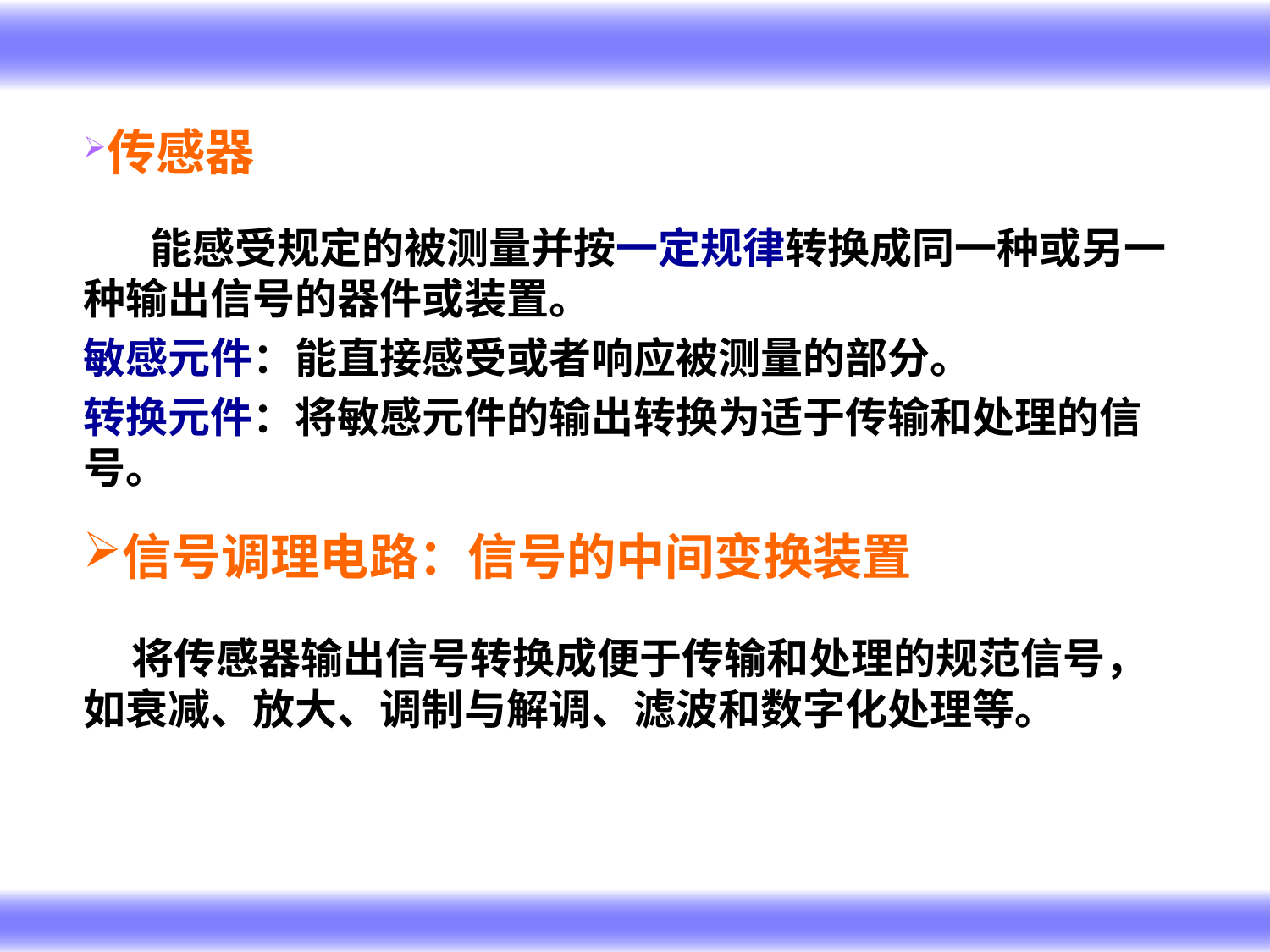

传感器

      能感受规定的被测量并按一定规律转换成同一种或另一种输出信号的器件或装置。
敏感元件：能直接感受或者响应被测量的部分。
转换元件：将敏感元件的输出转换为适于传输和处理的信号。
# 信号调理电路：信号的中间变换装置
    将传感器输出信号转换成便于传输和处理的规范信号，如衰减、放大、调制与解调、滤波和数字化处理等。
50